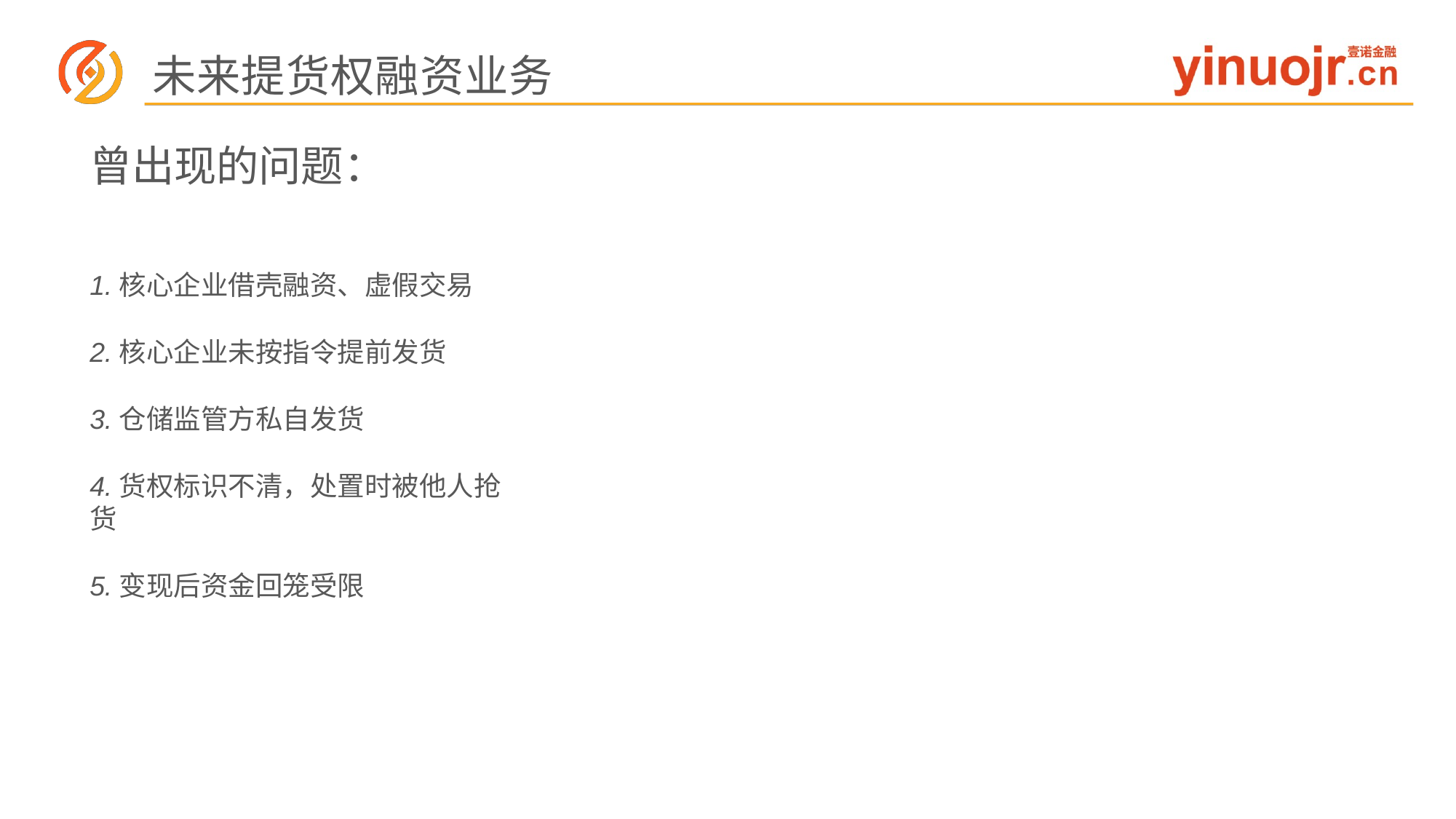

# 未来提货权融资业务
曾出现的问题：
1.核心企业借壳融资、虚假交易

2.核心企业未按指令提前发货

3.仓储监管方私自发货

4.货权标识不清，处置时被他人抢货

5.变现后资金回笼受限